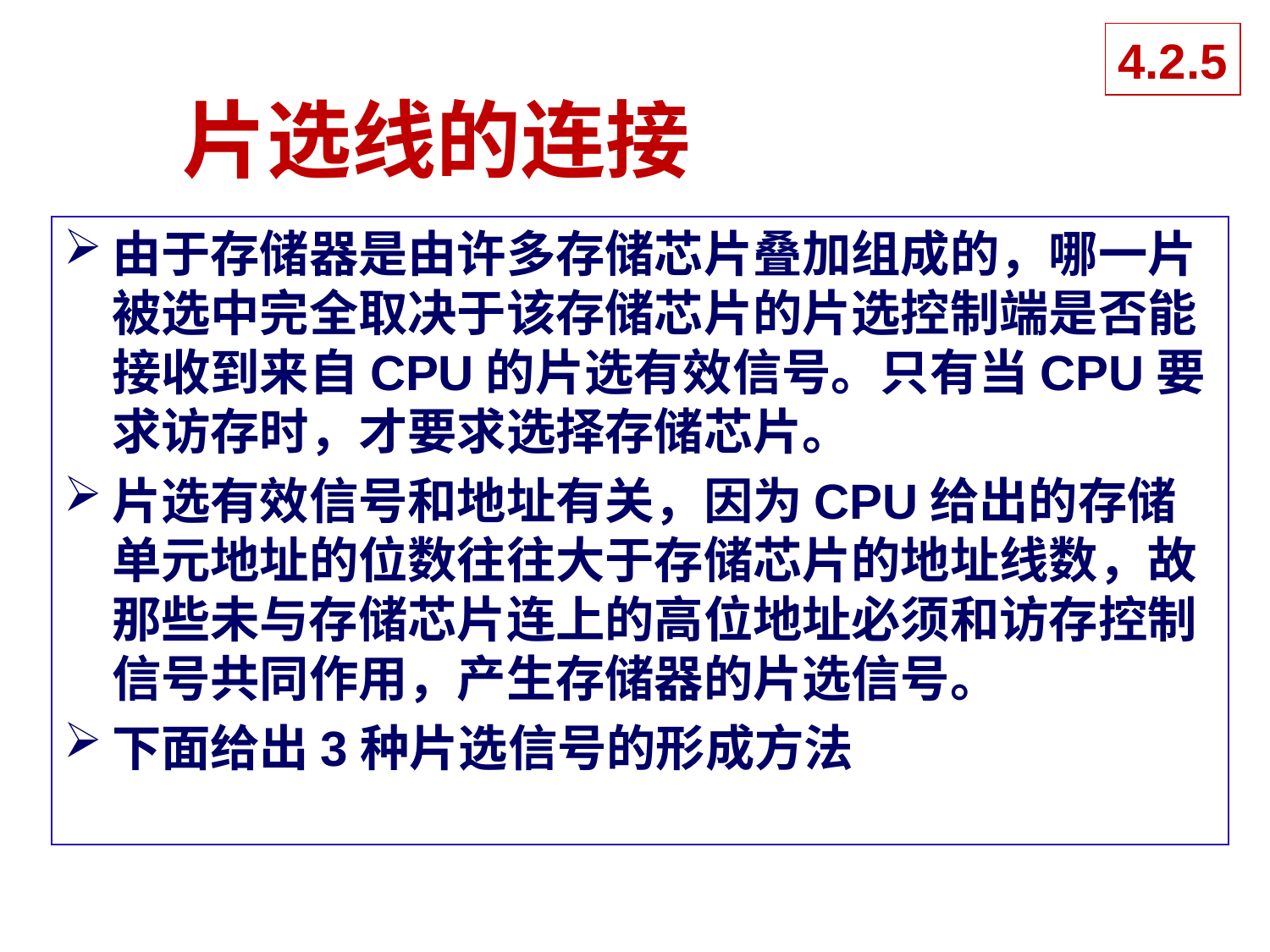

4.2.5
# 片选线的连接
由于存储器是由许多存储芯片叠加组成的，哪一片被选中完全取决于该存储芯片的片选控制端是否能接收到来自CPU的片选有效信号。只有当CPU要求访存时，才要求选择存储芯片。
片选有效信号和地址有关，因为CPU给出的存储单元地址的位数往往大于存储芯片的地址线数，故那些未与存储芯片连上的高位地址必须和访存控制信号共同作用，产生存储器的片选信号。
下面给出3种片选信号的形成方法